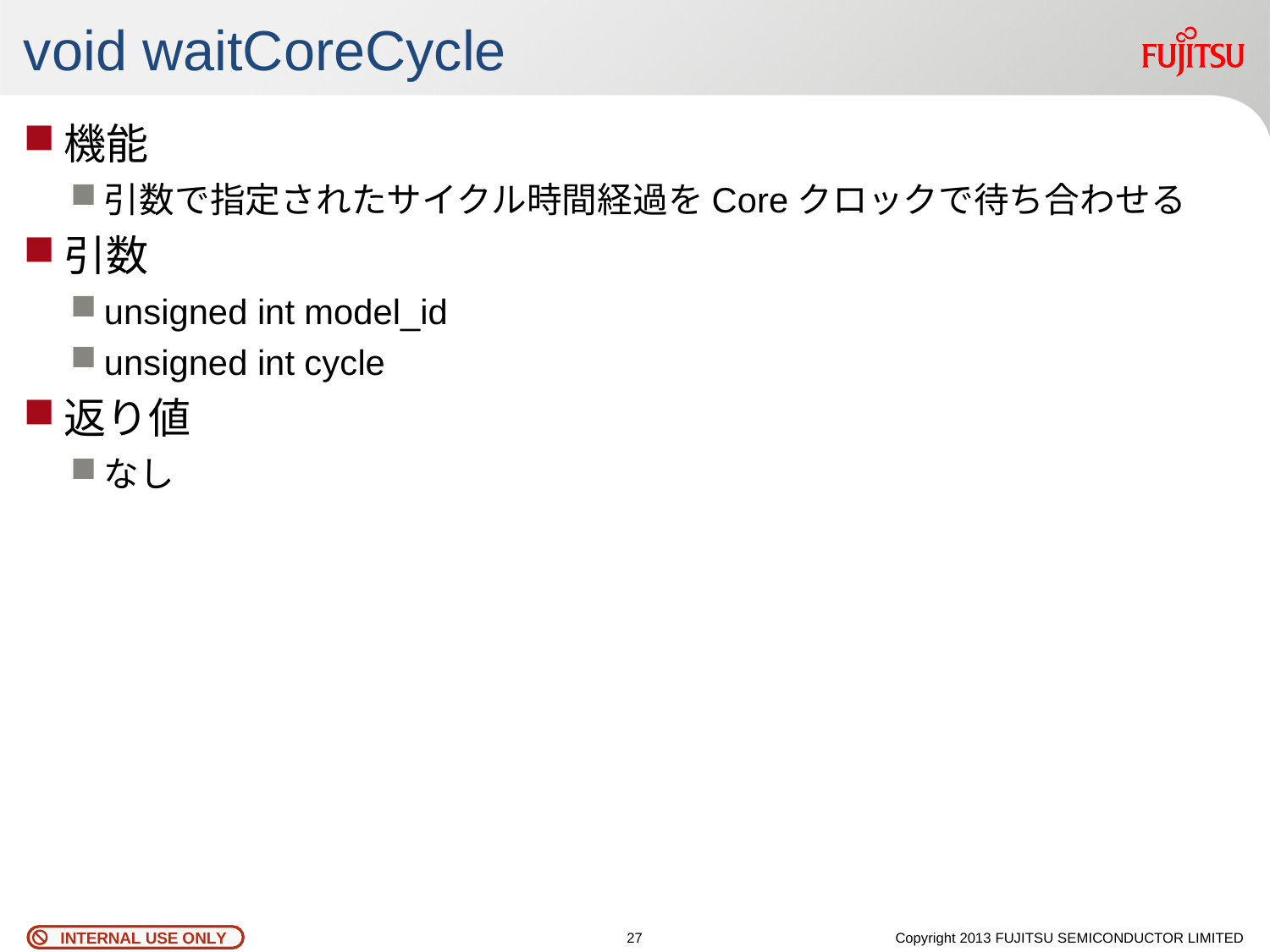

# void waitCoreCycle
機能
引数で指定されたサイクル時間経過をCoreクロックで待ち合わせる
引数
unsigned int model_id
unsigned int cycle
返り値
なし

27
Copyright 2013 FUJITSU SEMICONDUCTOR LIMITED